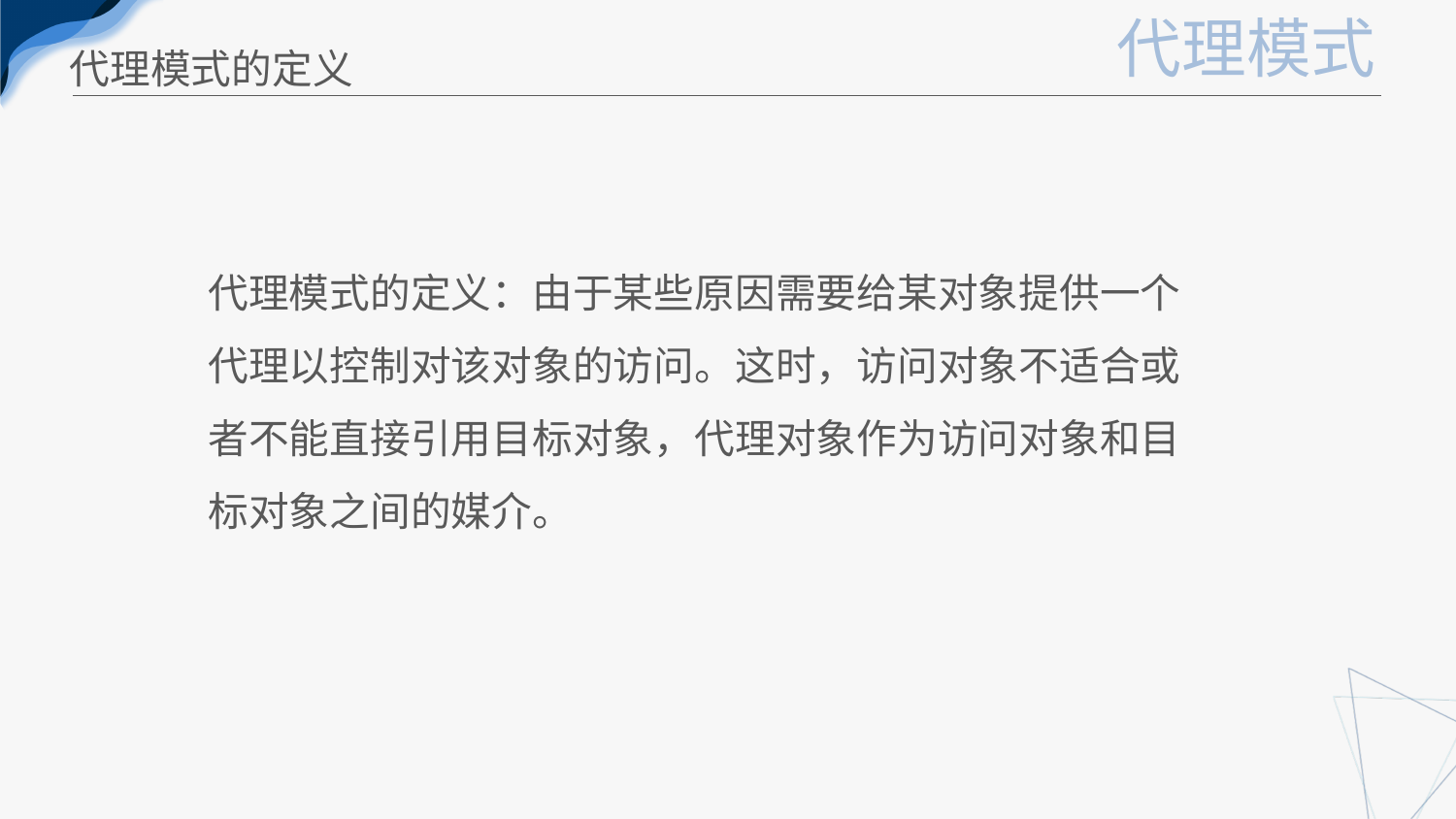

代理模式的定义
代理模式的定义：由于某些原因需要给某对象提供一个代理以控制对该对象的访问。这时，访问对象不适合或者不能直接引用目标对象，代理对象作为访问对象和目标对象之间的媒介。